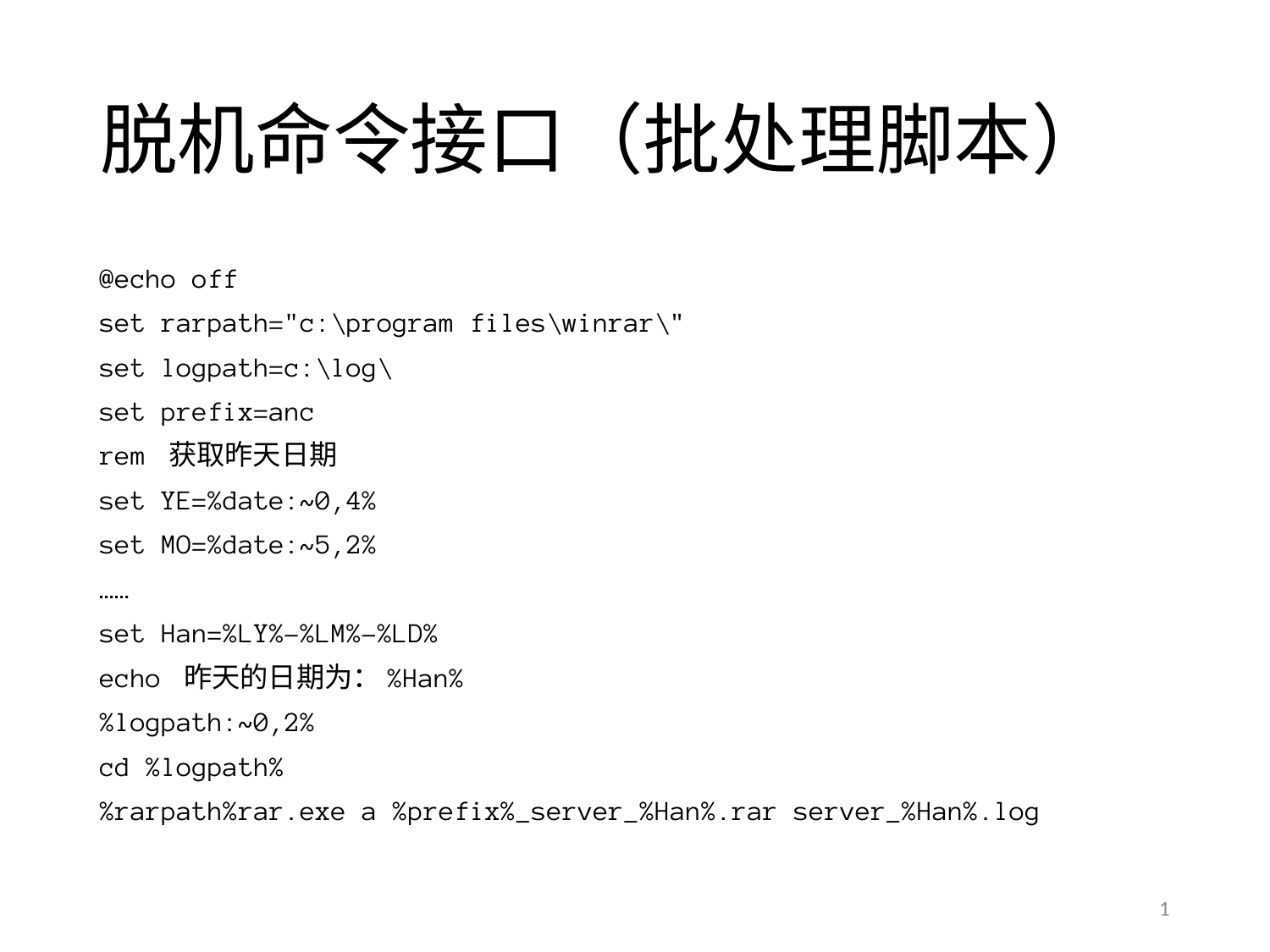

# 脱机命令接口（批处理脚本）
@echo off
set rarpath="c:\program files\winrar\"
set logpath=c:\log\
set prefix=anc
rem 获取昨天日期
set YE=%date:~0,4%
set MO=%date:~5,2%
……
set Han=%LY%-%LM%-%LD%
echo 昨天的日期为：%Han%
%logpath:~0,2%
cd %logpath%
%rarpath%rar.exe a %prefix%_server_%Han%.rar server_%Han%.log
1